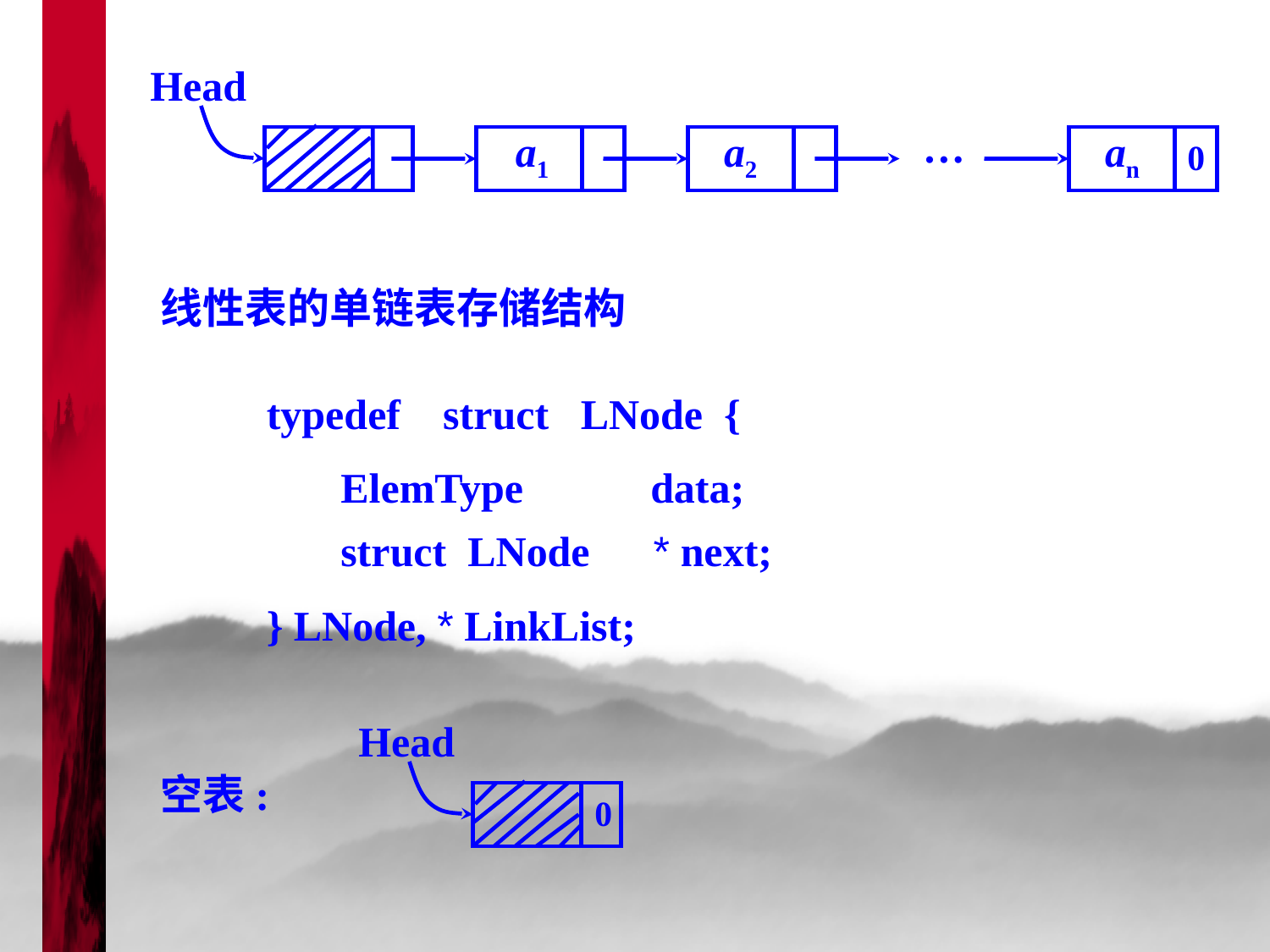

Head

…
a1
a2
an

0

线性表的单链表存储结构
typedef    struct   LNode  {
ElemType            data;
struct  LNode      * next;
} LNode, * LinkList;
Head

0

空表: